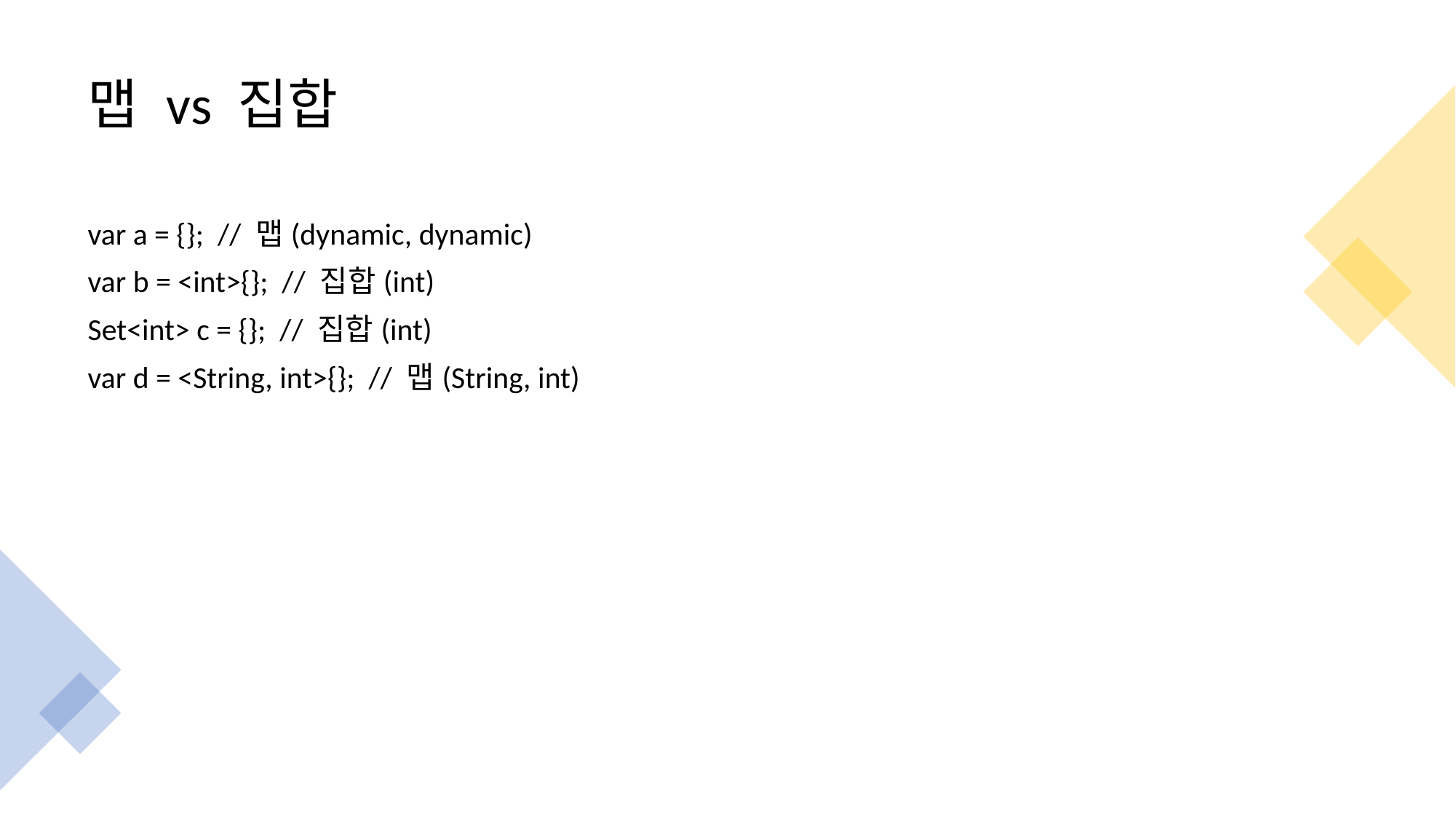

# 맵 vs 집합

var a = {};  // 맵(dynamic, dynamic)
var b = <int>{};  // 집합(int)
Set<int> c = {};  // 집합(int)
var d = <String, int>{};  // 맵(String, int)